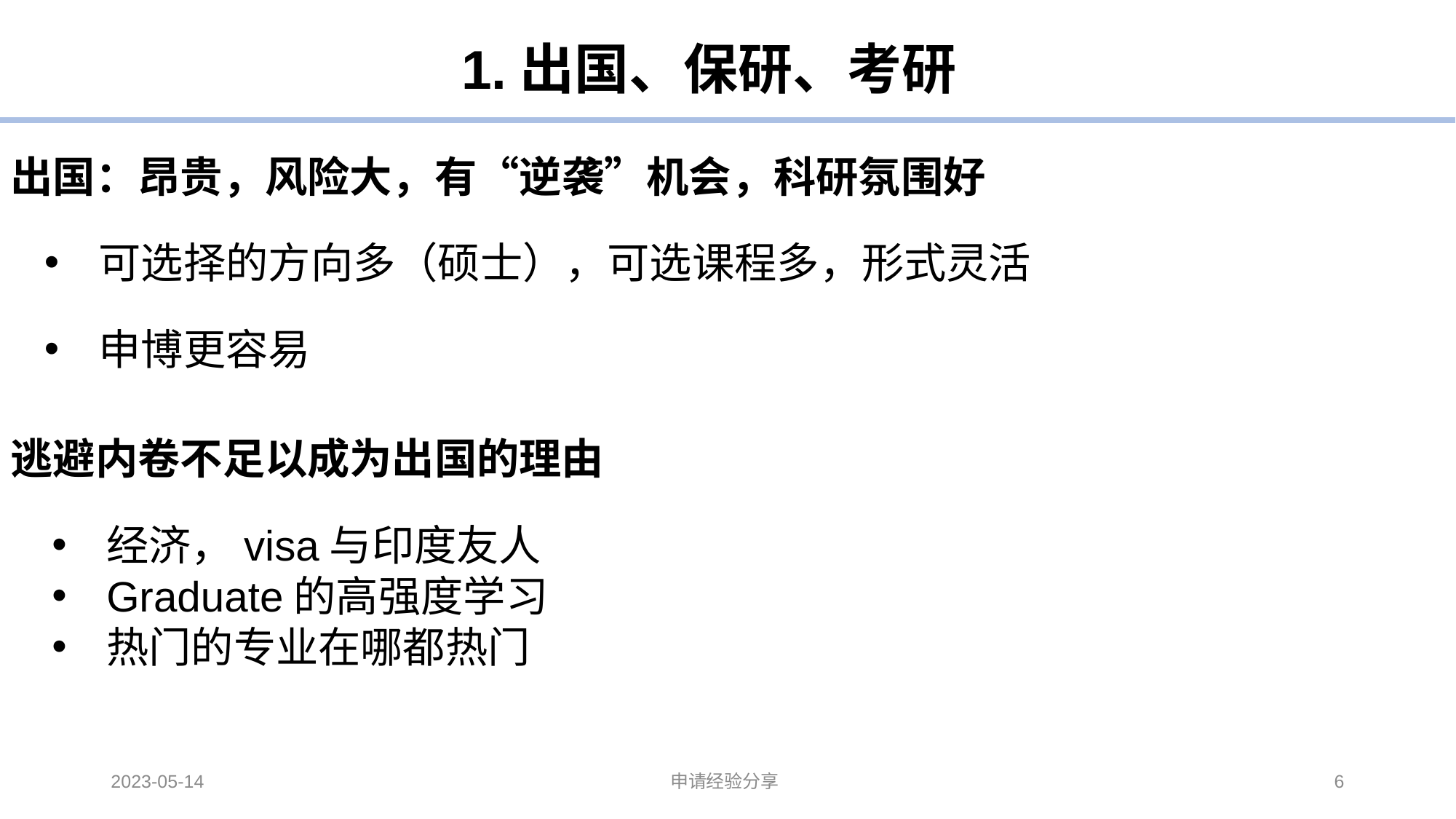

1.出国、保研、考研
出国：昂贵，风险大，有“逆袭”机会，科研氛围好
可选择的方向多（硕士），可选课程多，形式灵活
申博更容易
逃避内卷不足以成为出国的理由
经济，visa与印度友人
Graduate的高强度学习
热门的专业在哪都热门
2023-05-14
申请经验分享
6